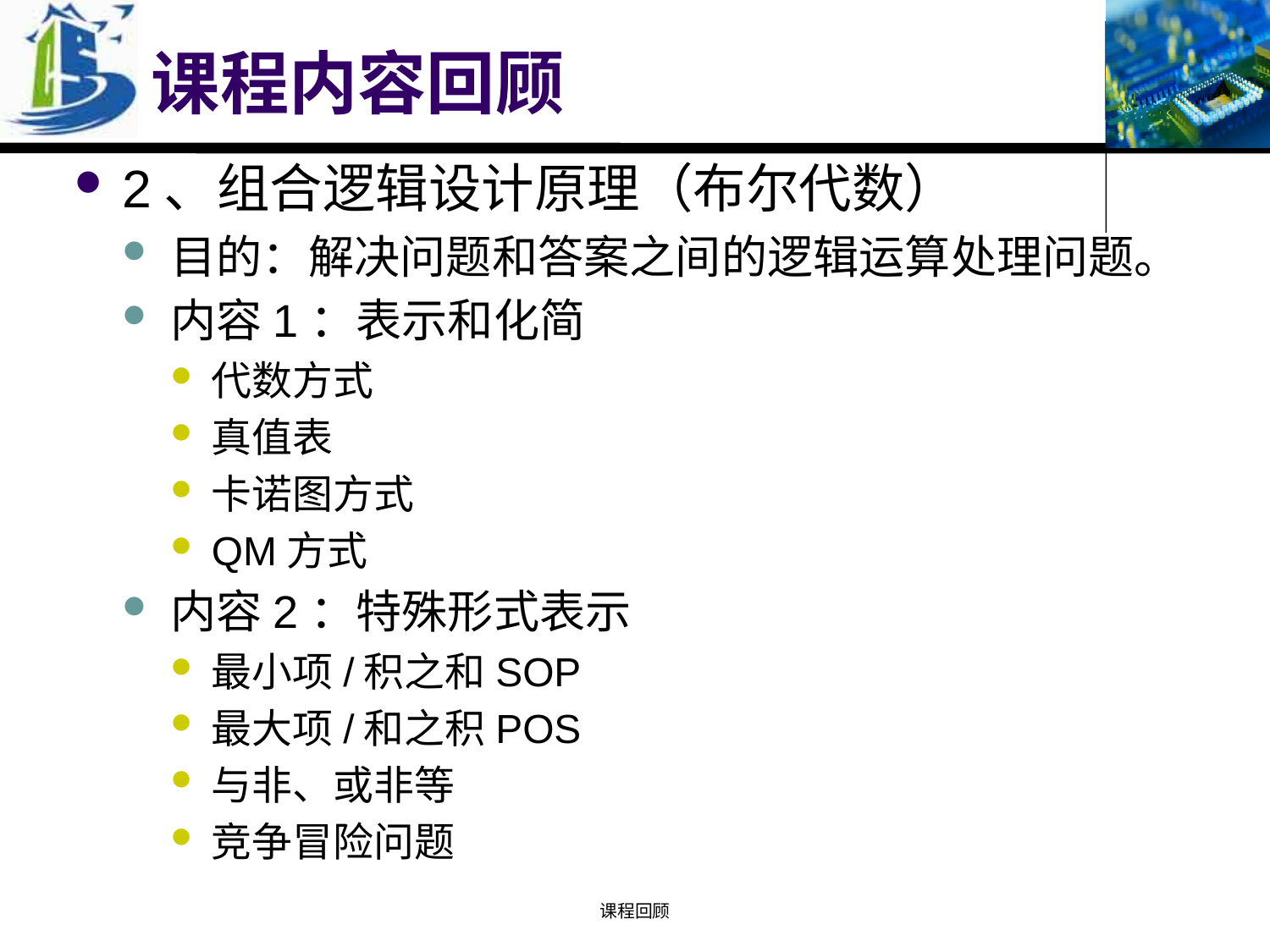

# 课程内容回顾
2、组合逻辑设计原理（布尔代数）
目的：解决问题和答案之间的逻辑运算处理问题。
内容1：表示和化简
代数方式
真值表
卡诺图方式
QM方式
内容2：特殊形式表示
最小项/积之和SOP
最大项/和之积POS
与非、或非等
竞争冒险问题

课程回顾
4